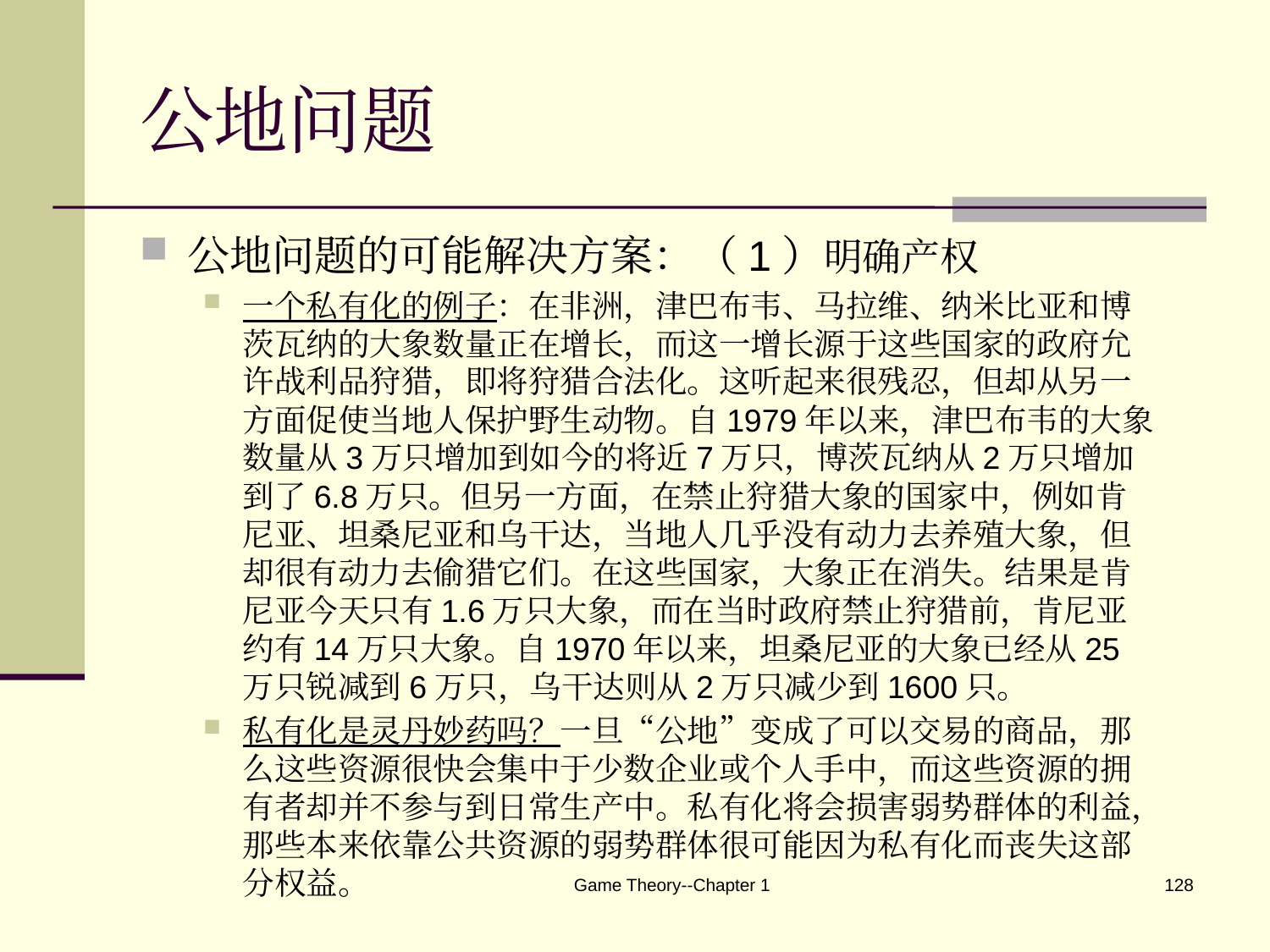

# 公地问题
公地问题的可能解决方案：（1）明确产权
一个私有化的例子：在非洲，津巴布韦、马拉维、纳米比亚和博茨瓦纳的大象数量正在增长，而这一增长源于这些国家的政府允许战利品狩猎，即将狩猎合法化。这听起来很残忍，但却从另一方面促使当地人保护野生动物。自1979年以来，津巴布韦的大象数量从3万只增加到如今的将近7万只，博茨瓦纳从2万只增加到了6.8万只。但另一方面，在禁止狩猎大象的国家中，例如肯尼亚、坦桑尼亚和乌干达，当地人几乎没有动力去养殖大象，但却很有动力去偷猎它们。在这些国家，大象正在消失。结果是肯尼亚今天只有1.6万只大象，而在当时政府禁止狩猎前，肯尼亚约有14万只大象。自1970年以来，坦桑尼亚的大象已经从25万只锐减到6万只，乌干达则从2万只减少到1600只。
私有化是灵丹妙药吗？一旦“公地”变成了可以交易的商品，那么这些资源很快会集中于少数企业或个人手中，而这些资源的拥有者却并不参与到日常生产中。私有化将会损害弱势群体的利益，那些本来依靠公共资源的弱势群体很可能因为私有化而丧失这部分权益。

Game Theory--Chapter 1
128